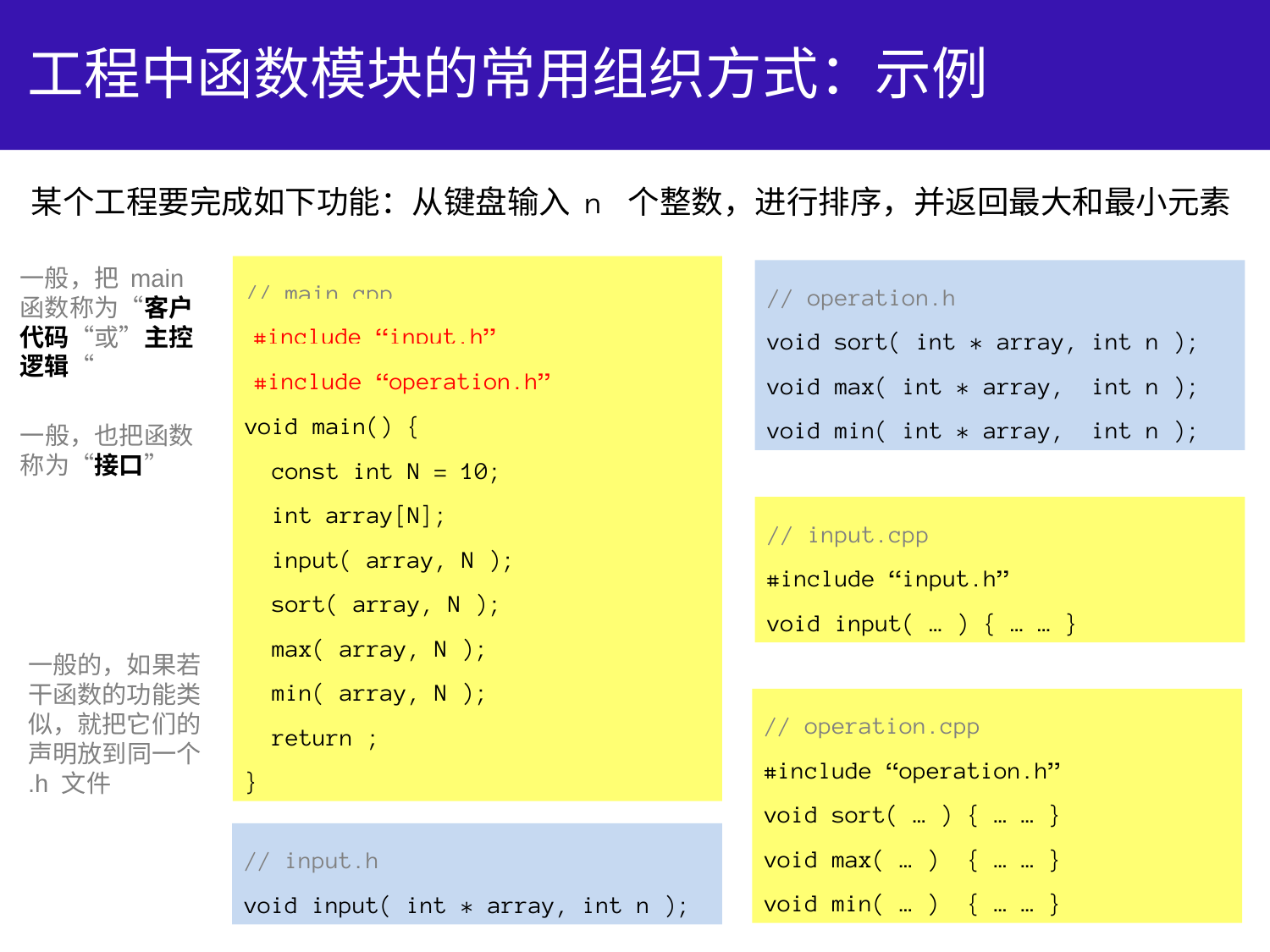

# 工程中函数模块的常用组织方式：示例
某个工程要完成如下功能：从键盘输入 n 个整数，进行排序，并返回最大和最小元素
一般，把 main
函数称为“客户
代码“或”主控
逻辑“
// main.cpp

void main() {
  const int N = 10;
  int array[N];
  input( array, N );
  sort( array, N );
  max( array, N );
  min( array, N );
  return ;
}
// operation.h
void sort( int * array, int n );
void max( int * array,  int n );
void min( int * array,  int n );
#include “input.h”
#include “operation.h”
一般，也把函数
称为“接口”
// input.cpp
#include “input.h”
void input( … ) { … … }
一般的，如果若
干函数的功能类
似，就把它们的
声明放到同一个
.h 文件
// operation.cpp
#include “operation.h”
void sort( … ) { … … }
void max( … )  { … … }
void min( … )  { … … }
// input.h
void input( int * array, int n );
22